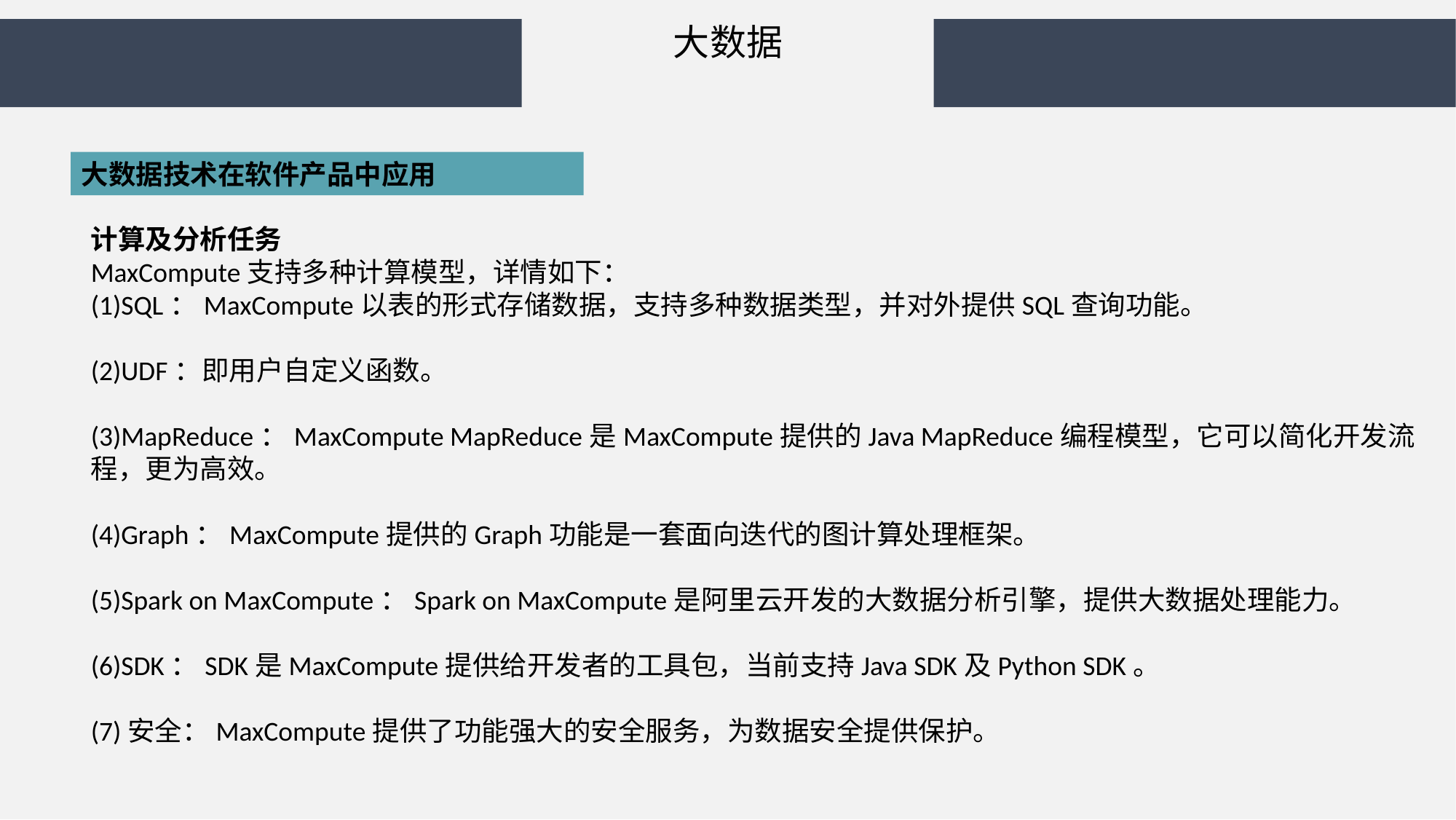

大数据

大数据技术在软件产品中应用
计算及分析任务
MaxCompute支持多种计算模型，详情如下：
(1)SQL：MaxCompute以表的形式存储数据，支持多种数据类型，并对外提供SQL查询功能。
(2)UDF：即用户自定义函数。
(3)MapReduce：MaxCompute MapReduce是MaxCompute提供的Java MapReduce编程模型，它可以简化开发流程，更为高效。

(4)Graph：MaxCompute提供的Graph功能是一套面向迭代的图计算处理框架。

(5)Spark on MaxCompute：Spark on MaxCompute是阿里云开发的大数据分析引擎，提供大数据处理能力。
(6)SDK：SDK是MaxCompute提供给开发者的工具包，当前支持Java SDK及Python SDK。
(7)安全：MaxCompute提供了功能强大的安全服务，为数据安全提供保护。